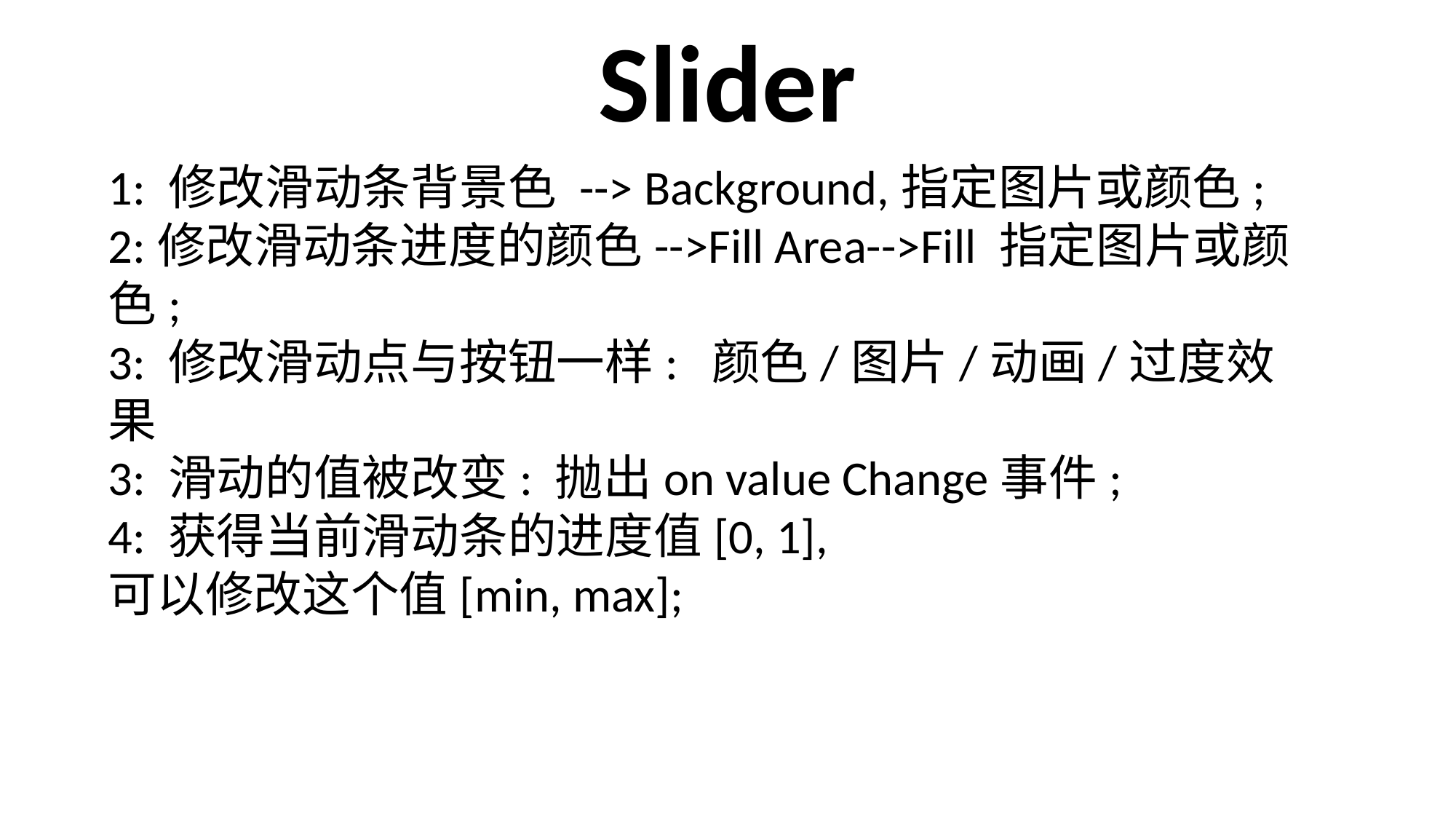

Slider
1: 修改滑动条背景色 --> Background,指定图片或颜色;
2:修改滑动条进度的颜色-->Fill Area-->Fill 指定图片或颜色;
3: 修改滑动点与按钮一样:  颜色/图片/动画/过度效果
3: 滑动的值被改变: 抛出on value Change事件;
4: 获得当前滑动条的进度值[0, 1],
可以修改这个值[min, max];
1